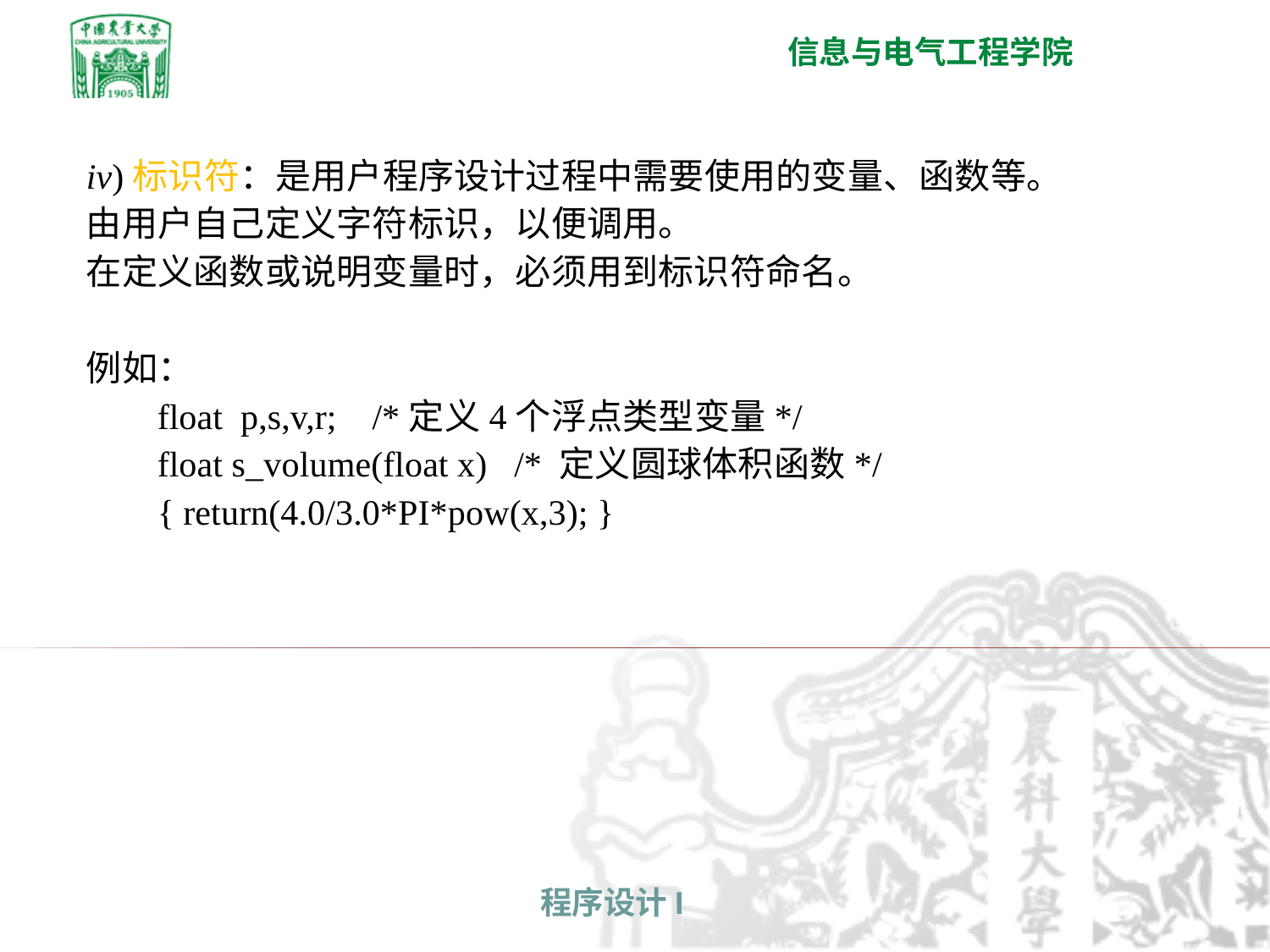

iv)标识符：是用户程序设计过程中需要使用的变量、函数等。
由用户自己定义字符标识，以便调用。
在定义函数或说明变量时，必须用到标识符命名。

例如：
        float  p,s,v,r;    /*定义4个浮点类型变量*/
        float s_volume(float x)   /* 定义圆球体积函数*/
        { return(4.0/3.0*PI*pow(x,3); }